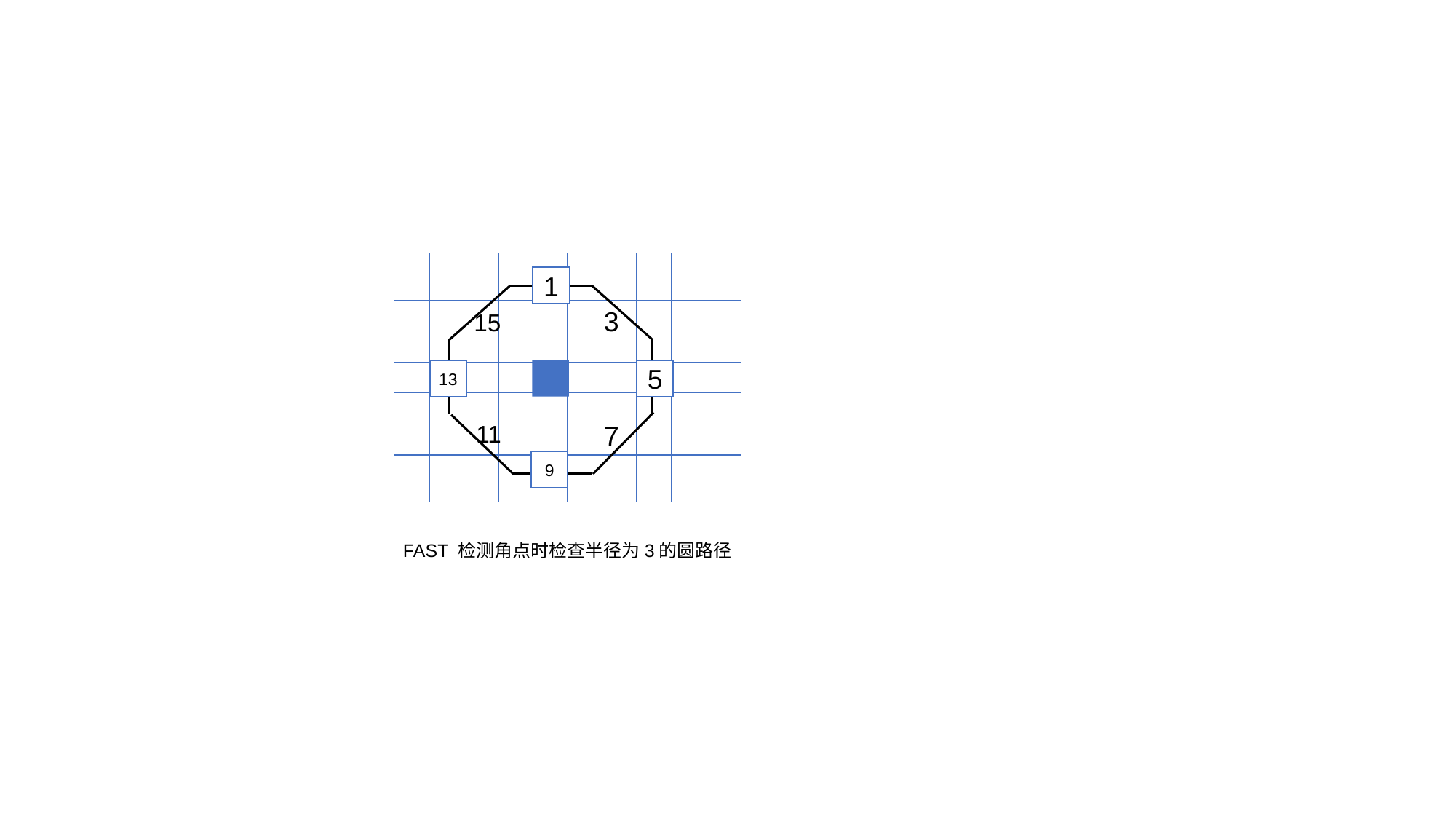

1
3
15

13
5
11
7
9
FAST 检测角点时检查半径为3的圆路径